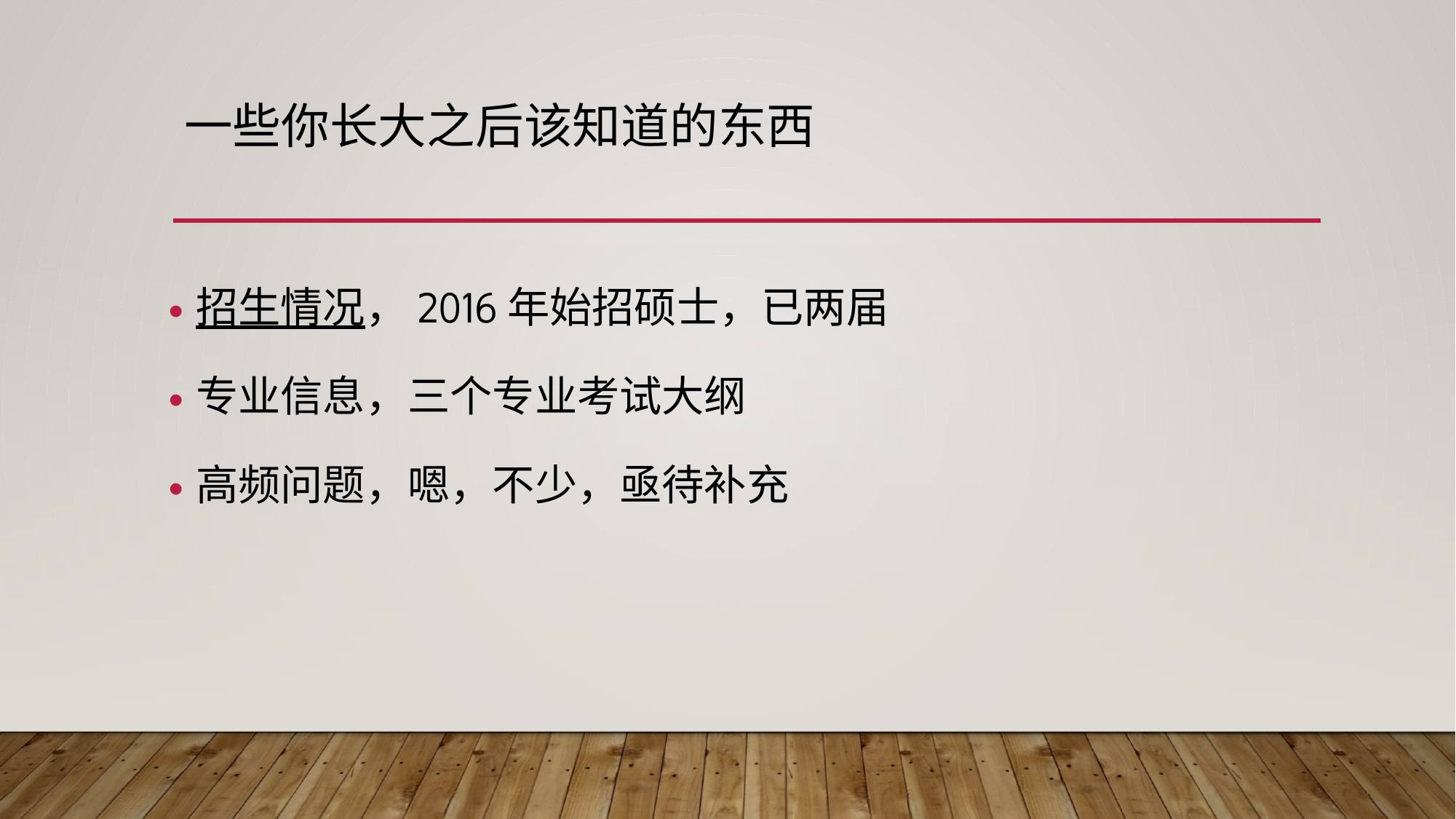

# 一些你长大之后该知道的东西
招生情况，2016年始招硕士，已两届
专业信息，三个专业考试大纲
高频问题，嗯，不少，亟待补充